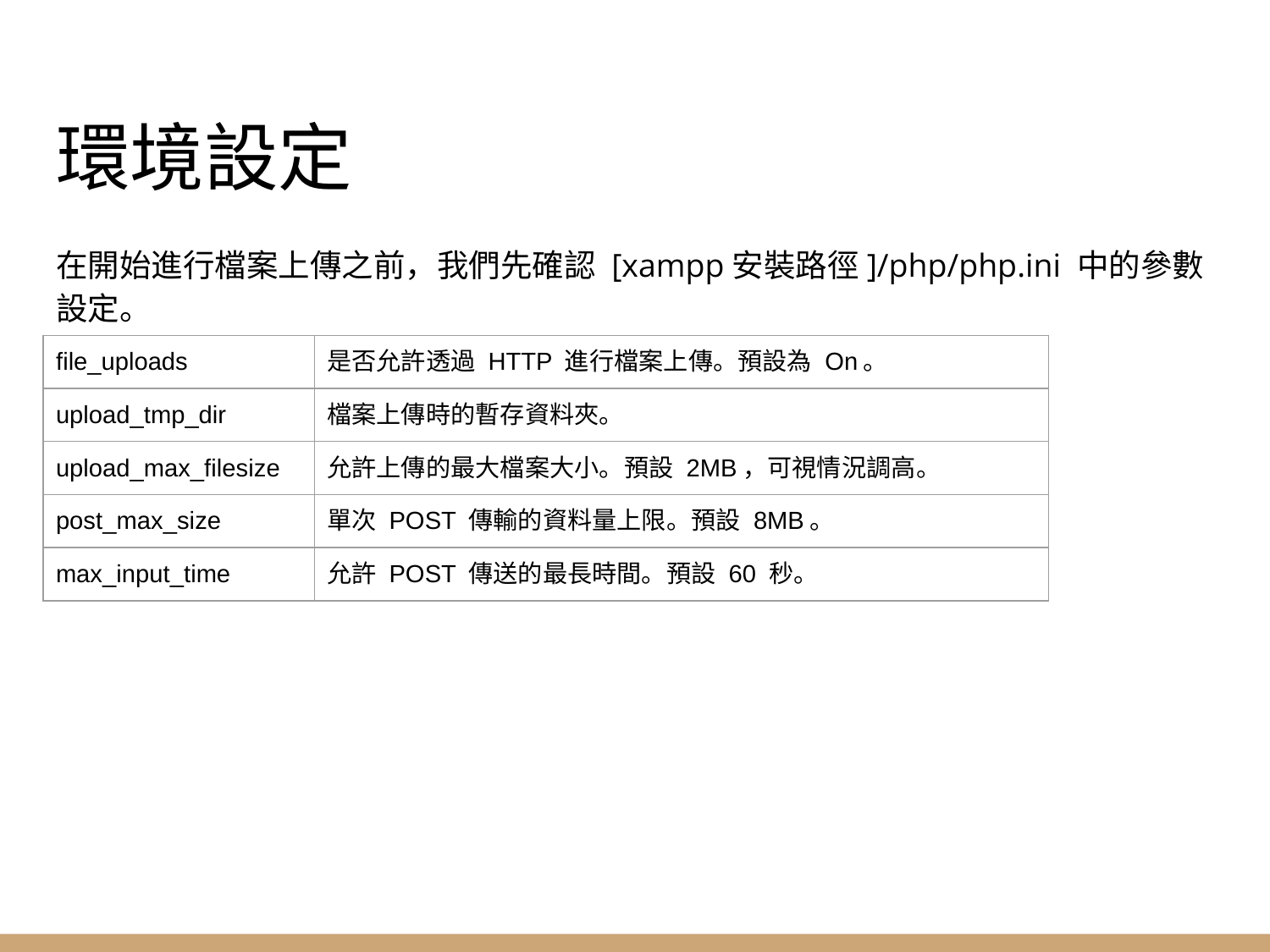

# 環境設定
在開始進行檔案上傳之前，我們先確認 [xampp安裝路徑]/php/php.ini 中的參數設定。
| file\_uploads | 是否允許透過 HTTP 進行檔案上傳。預設為 On。 |
| --- | --- |
| upload\_tmp\_dir | 檔案上傳時的暫存資料夾。 |
| upload\_max\_filesize | 允許上傳的最大檔案大小。預設 2MB，可視情況調高。 |
| post\_max\_size | 單次 POST 傳輸的資料量上限。預設 8MB。 |
| max\_input\_time | 允許 POST 傳送的最長時間。預設 60 秒。 |